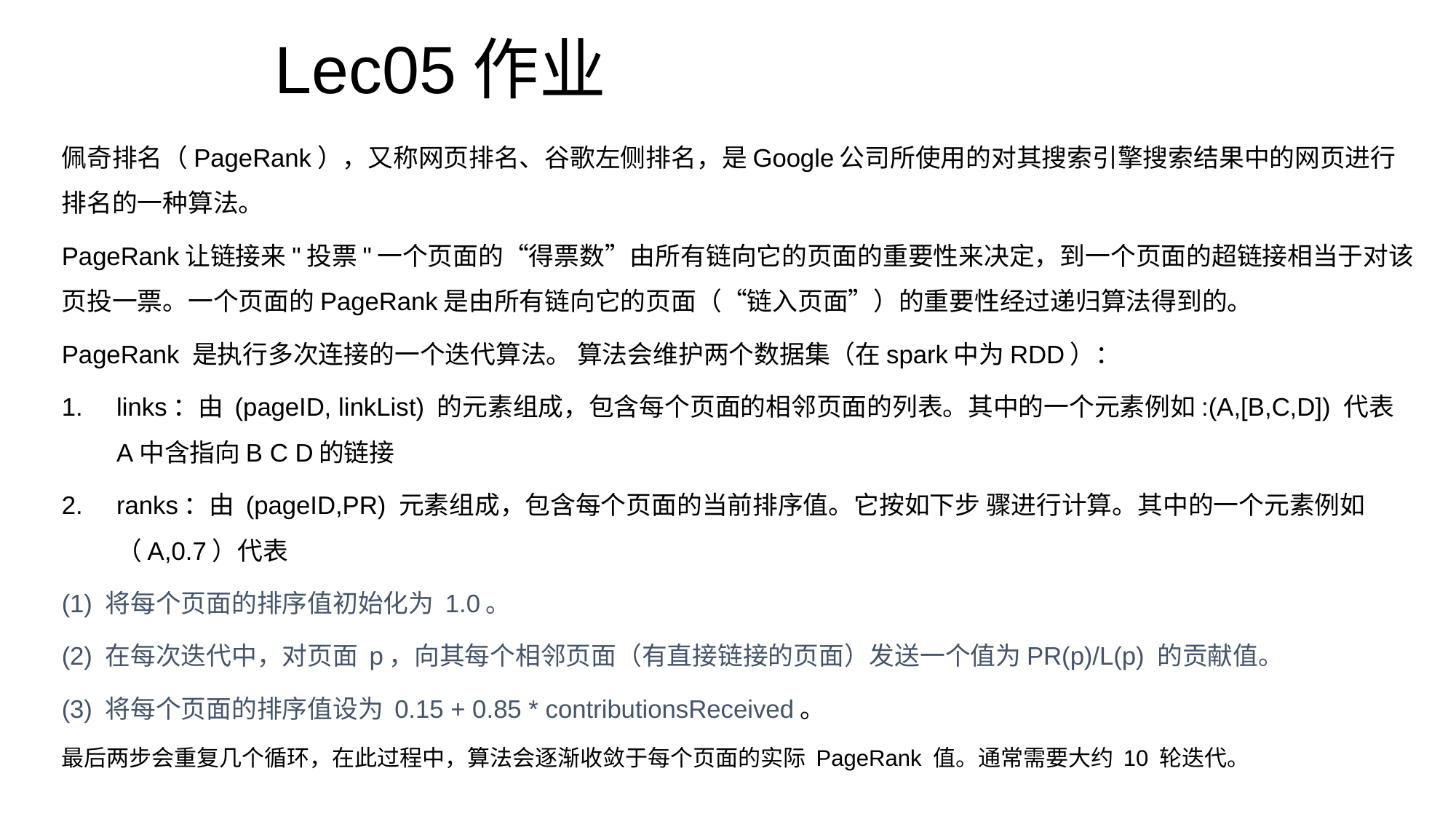

Lec05作业
佩奇排名（PageRank），又称网页排名、谷歌左侧排名，是Google公司所使用的对其搜索引擎搜索结果中的网页进行排名的一种算法。
PageRank让链接来"投票"一个页面的“得票数”由所有链向它的页面的重要性来决定，到一个页面的超链接相当于对该页投一票。一个页面的PageRank是由所有链向它的页面（“链入页面”）的重要性经过递归算法得到的。
PageRank 是执行多次连接的一个迭代算法。 算法会维护两个数据集（在spark中为RDD）：
links：由 (pageID, linkList) 的元素组成，包含每个页面的相邻页面的列表。其中的一个元素例如:(A,[B,C,D]) 代表A中含指向B C D的链接
ranks：由 (pageID,PR) 元素组成，包含每个页面的当前排序值。它按如下步 骤进行计算。其中的一个元素例如（A,0.7）代表
(1) 将每个页面的排序值初始化为 1.0。
(2) 在每次迭代中，对页面 p，向其每个相邻页面（有直接链接的页面）发送一个值为PR(p)/L(p) 的贡献值。
(3) 将每个页面的排序值设为 0.15 + 0.85 * contributionsReceived。
最后两步会重复几个循环，在此过程中，算法会逐渐收敛于每个页面的实际 PageRank 值。通常需要大约 10 轮迭代。